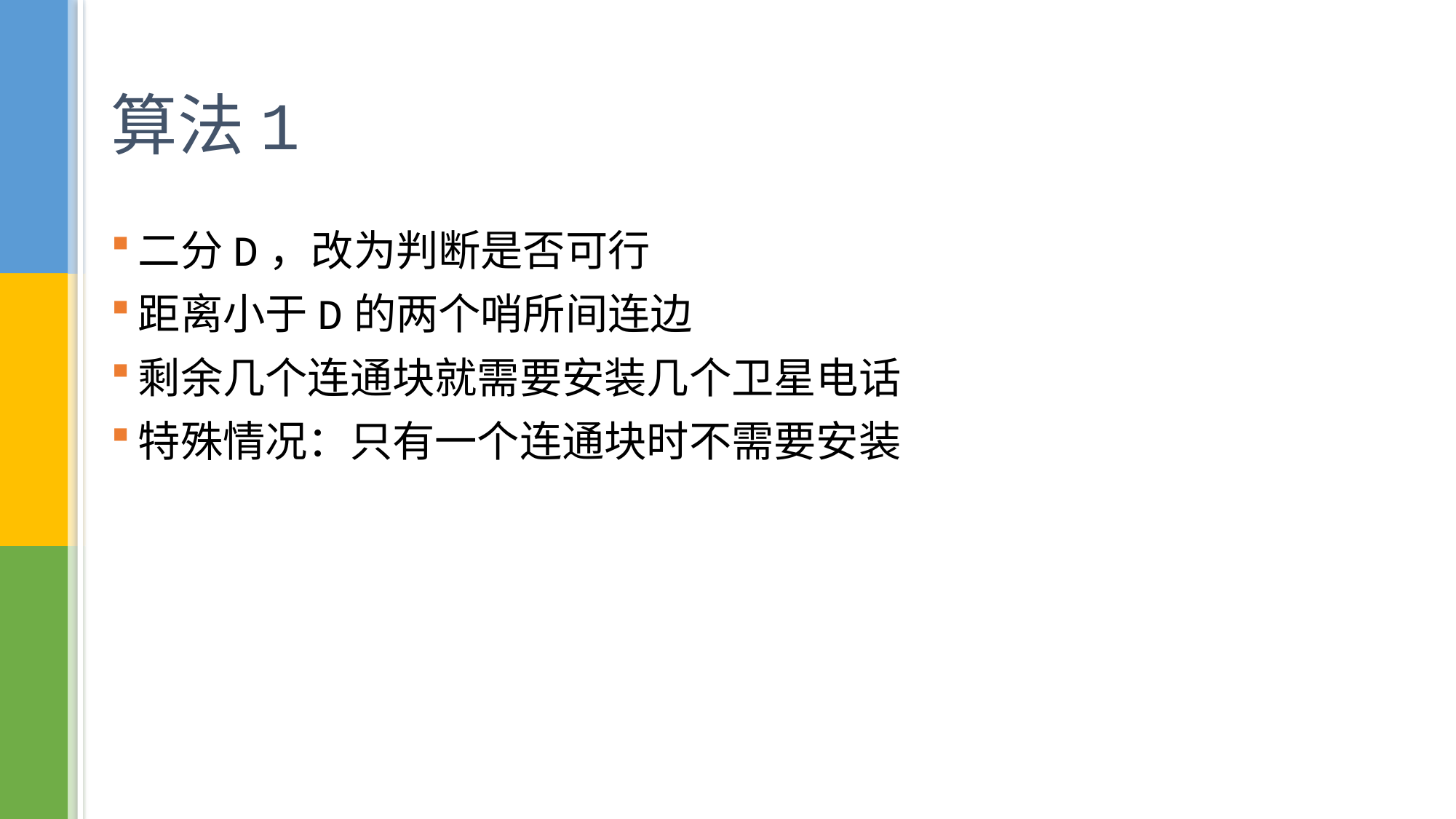

# 算法1
二分D，改为判断是否可行
距离小于D的两个哨所间连边
剩余几个连通块就需要安装几个卫星电话
特殊情况：只有一个连通块时不需要安装